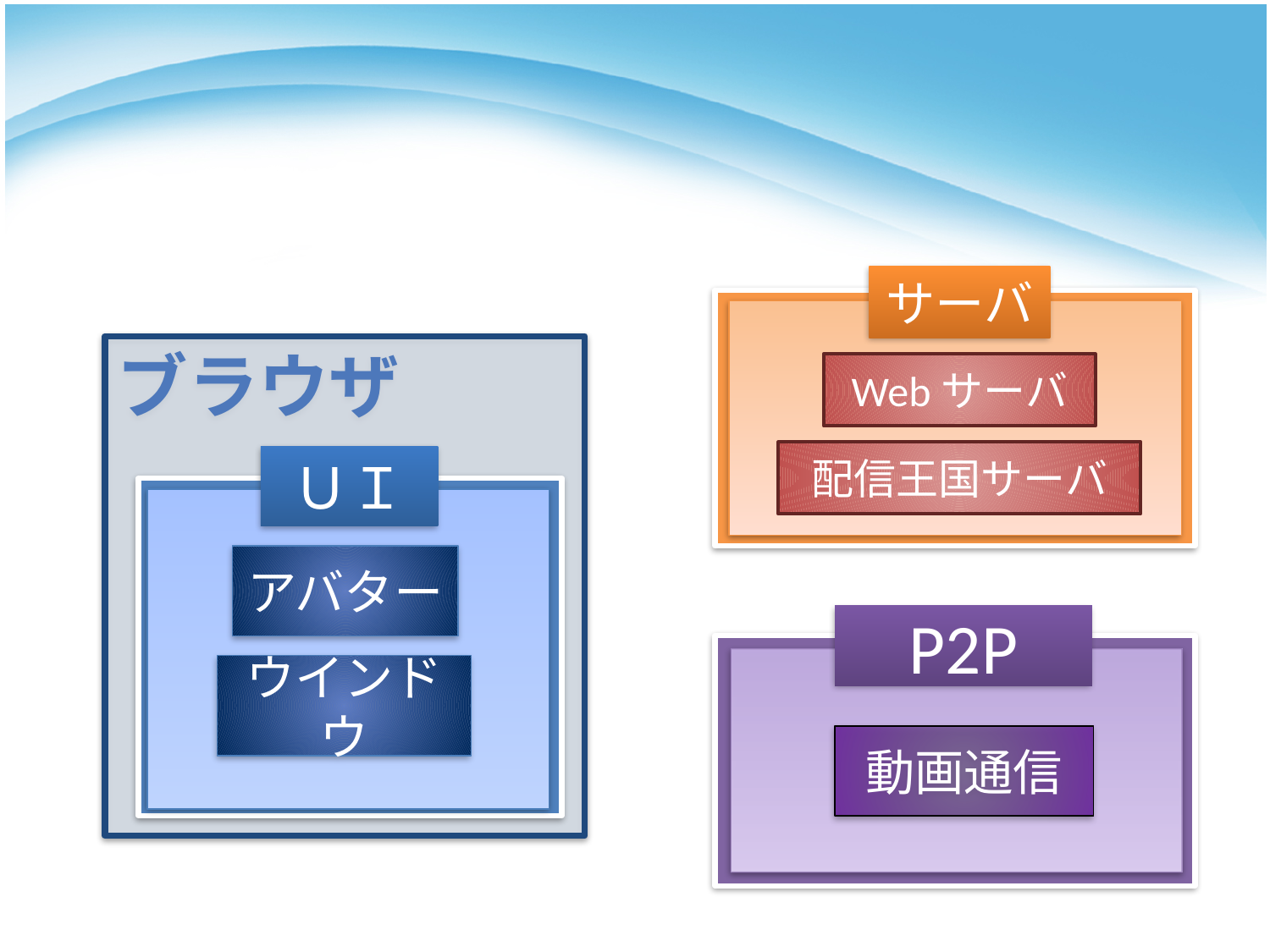

サーバ

Webサーバ
配信王国サーバ
ブラウザ
ＵＩ

アバター
ウインドウ
P2P

動画通信